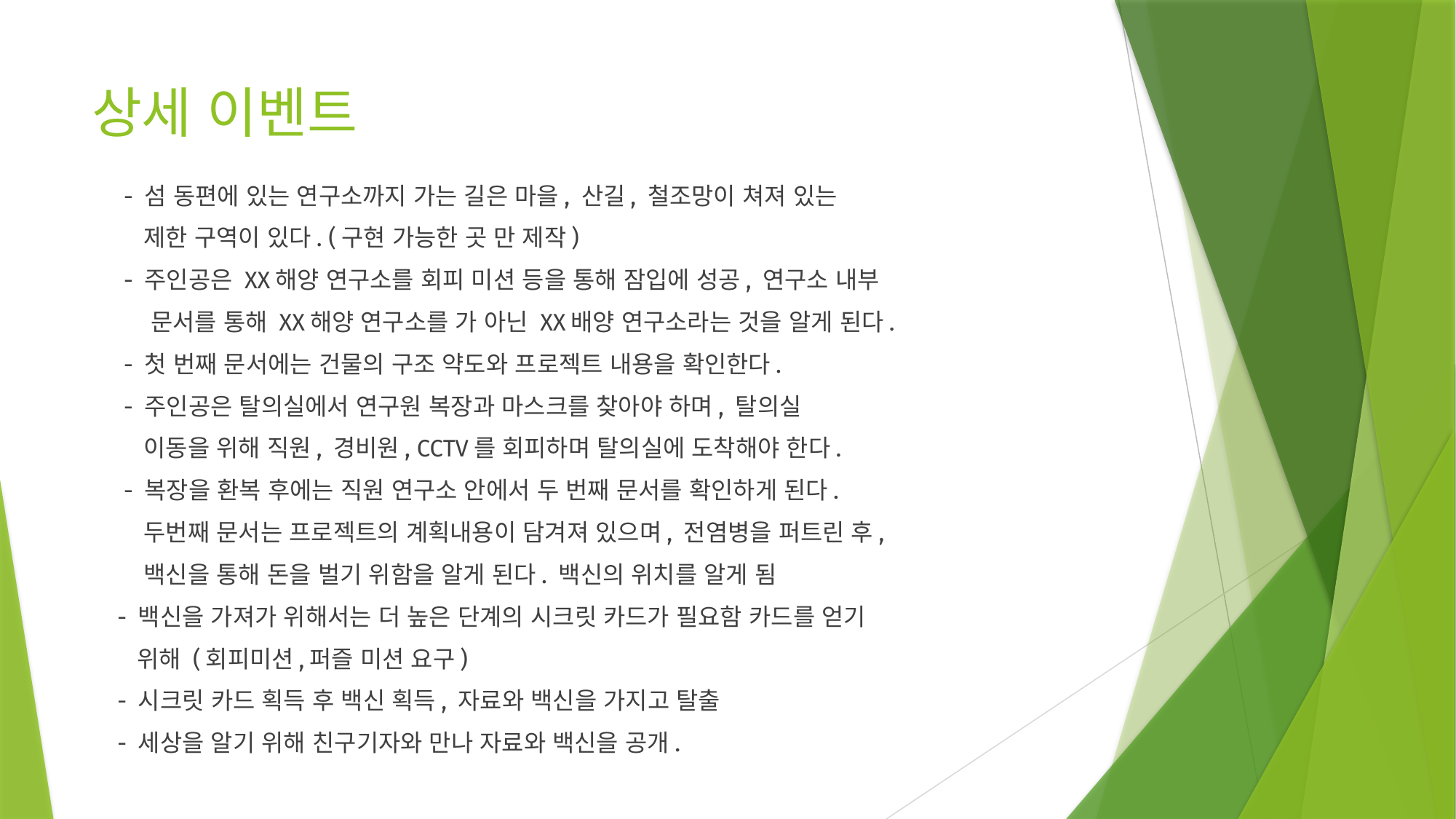

# 상세 이벤트
     - 섬 동편에 있는 연구소까지 가는 길은 마을, 산길, 철조망이 쳐져 있는
       제한 구역이 있다. (구현 가능한 곳 만 제작)
     - 주인공은 XX해양 연구소를 회피 미션 등을 통해 잠입에 성공, 연구소 내부
        문서를 통해 XX해양 연구소를 가 아닌 XX배양 연구소라는 것을 알게 된다.
     - 첫 번째 문서에는 건물의 구조 약도와 프로젝트 내용을 확인한다.
     - 주인공은 탈의실에서 연구원 복장과 마스크를 찾아야 하며, 탈의실
       이동을 위해 직원, 경비원, CCTV를 회피하며 탈의실에 도착해야 한다.
     - 복장을 환복 후에는 직원 연구소 안에서 두 번째 문서를 확인하게 된다.
       두번째 문서는 프로젝트의 계획내용이 담겨져 있으며, 전염병을 퍼트린 후,
       백신을 통해 돈을 벌기 위함을 알게 된다. 백신의 위치를 알게 됨
    - 백신을 가져가 위해서는 더 높은 단계의 시크릿 카드가 필요함 카드를 얻기
      위해 (회피미션,퍼즐 미션 요구)
    - 시크릿 카드 획득 후 백신 획득, 자료와 백신을 가지고 탈출
    - 세상을 알기 위해 친구기자와 만나 자료와 백신을 공개.